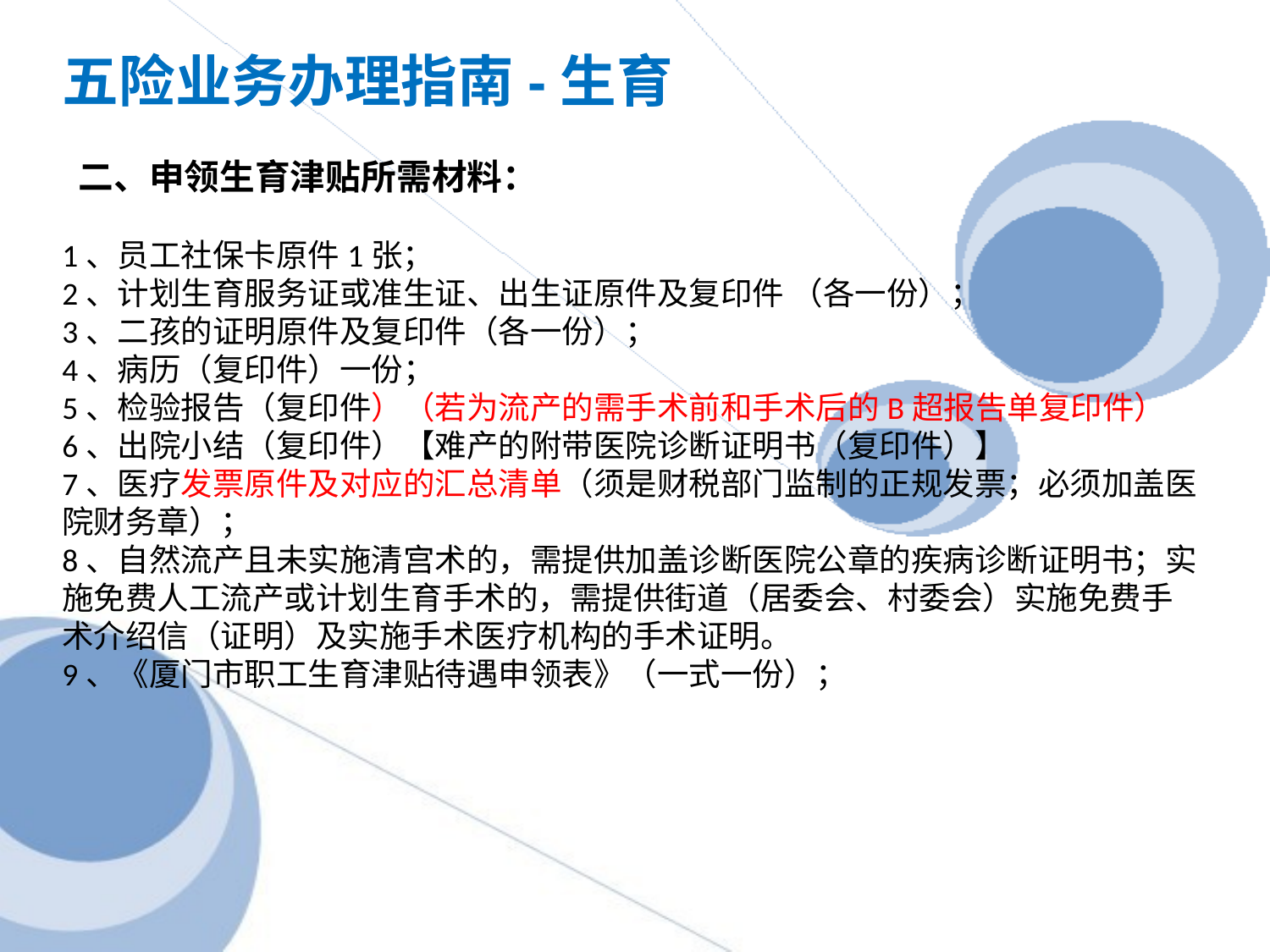

# 五险业务办理指南-生育
 二、申领生育津贴所需材料： 
1、员工社保卡原件1张；
2、计划生育服务证或准生证、出生证原件及复印件 （各一份）；
3、二孩的证明原件及复印件（各一份）；
4、病历（复印件）一份；
5、检验报告（复印件）（若为流产的需手术前和手术后的B超报告单复印件）
6、出院小结（复印件）【难产的附带医院诊断证明书（复印件）】
7、医疗发票原件及对应的汇总清单（须是财税部门监制的正规发票；必须加盖医院财务章）；
8、自然流产且未实施清宫术的，需提供加盖诊断医院公章的疾病诊断证明书；实施免费人工流产或计划生育手术的，需提供街道（居委会、村委会）实施免费手术介绍信（证明）及实施手术医疗机构的手术证明。  
9、《厦门市职工生育津贴待遇申领表》（一式一份）；